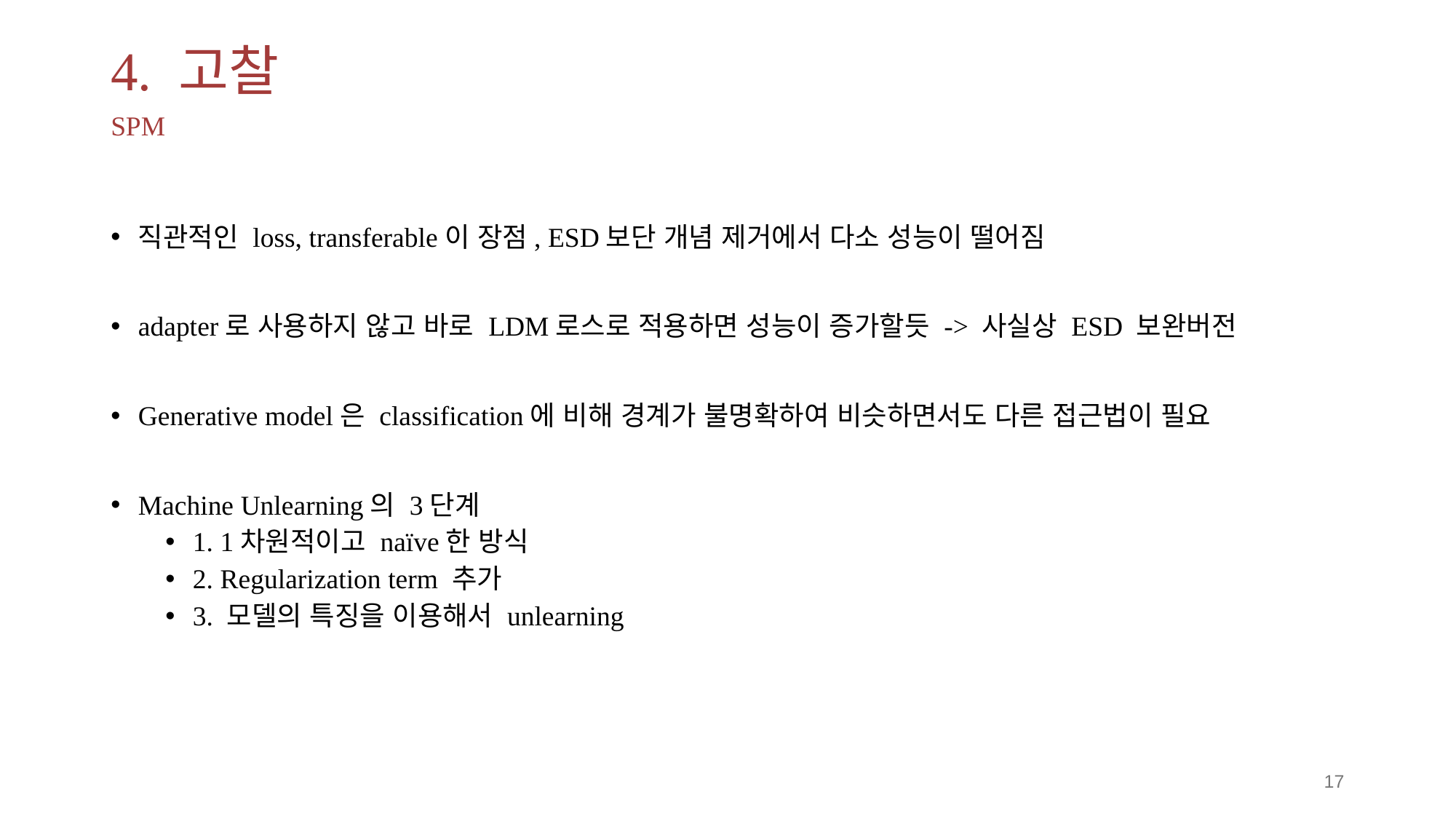

# 4. 고찰
SPM
직관적인 loss, transferable이 장점, ESD보단 개념 제거에서 다소 성능이 떨어짐

adapter로 사용하지 않고 바로 LDM로스로 적용하면 성능이 증가할듯 -> 사실상 ESD 보완버전

Generative model은 classification에 비해 경계가 불명확하여 비슷하면서도 다른 접근법이 필요

Machine Unlearning의 3단계
1. 1차원적이고 naïve한 방식
2. Regularization term 추가
3. 모델의 특징을 이용해서 unlearning

17